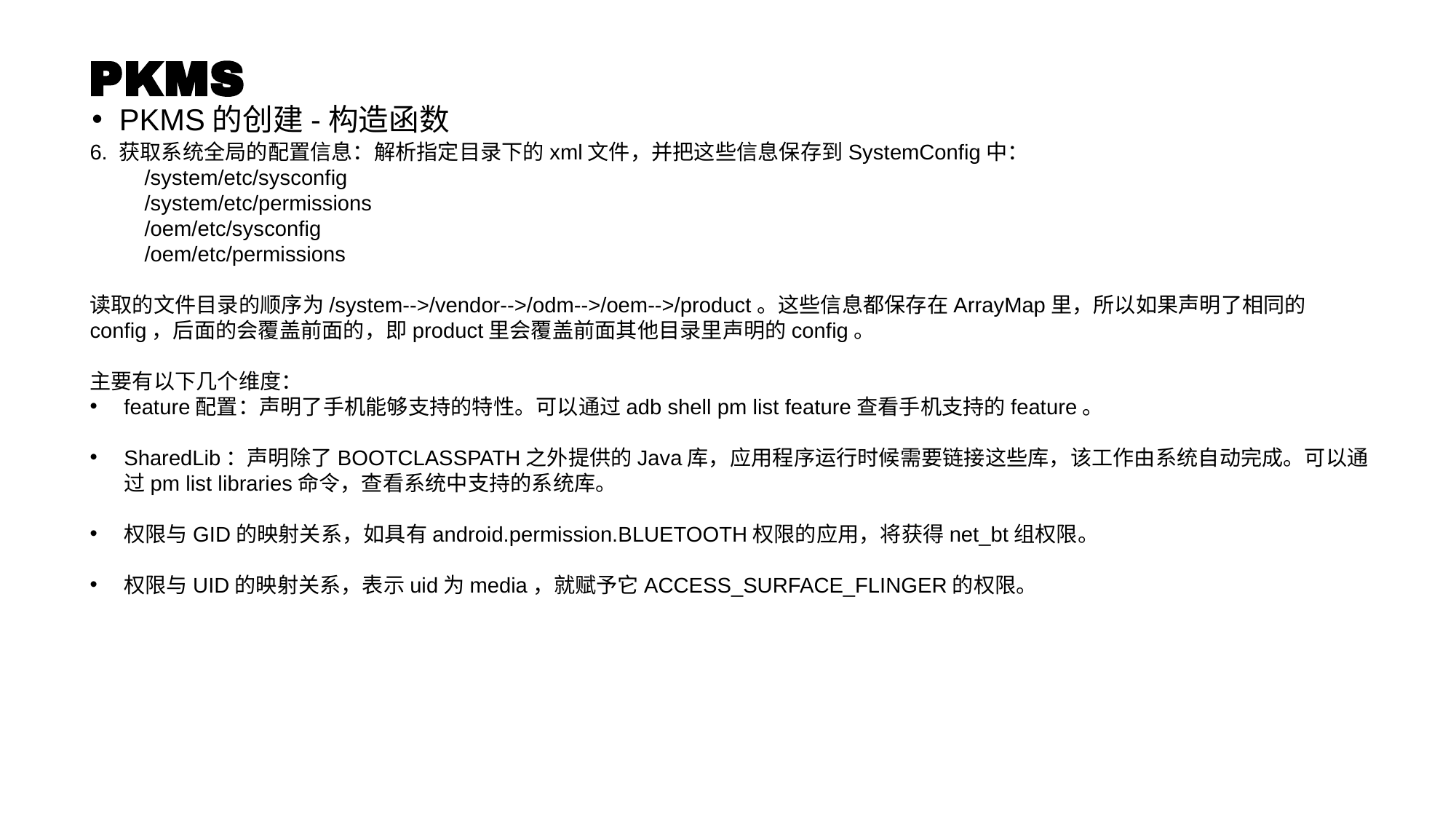

# PKMS
PKMS的创建-构造函数
6. 获取系统全局的配置信息：解析指定目录下的xml文件，并把这些信息保存到SystemConfig中：
/system/etc/sysconfig
/system/etc/permissions
/oem/etc/sysconfig
/oem/etc/permissions

读取的文件目录的顺序为/system-->/vendor-->/odm-->/oem-->/product。这些信息都保存在ArrayMap里，所以如果声明了相同的config，后面的会覆盖前面的，即product里会覆盖前面其他目录里声明的config。

主要有以下几个维度：
feature配置：声明了手机能够支持的特性。可以通过adb shell pm list feature查看手机支持的feature。

SharedLib：声明除了BOOTCLASSPATH之外提供的Java库，应用程序运行时候需要链接这些库，该工作由系统自动完成。可以通过pm list libraries命令，查看系统中支持的系统库。

权限与GID的映射关系，如具有android.permission.BLUETOOTH权限的应用，将获得net_bt组权限。

权限与UID的映射关系，表示uid为media，就赋予它ACCESS_SURFACE_FLINGER的权限。